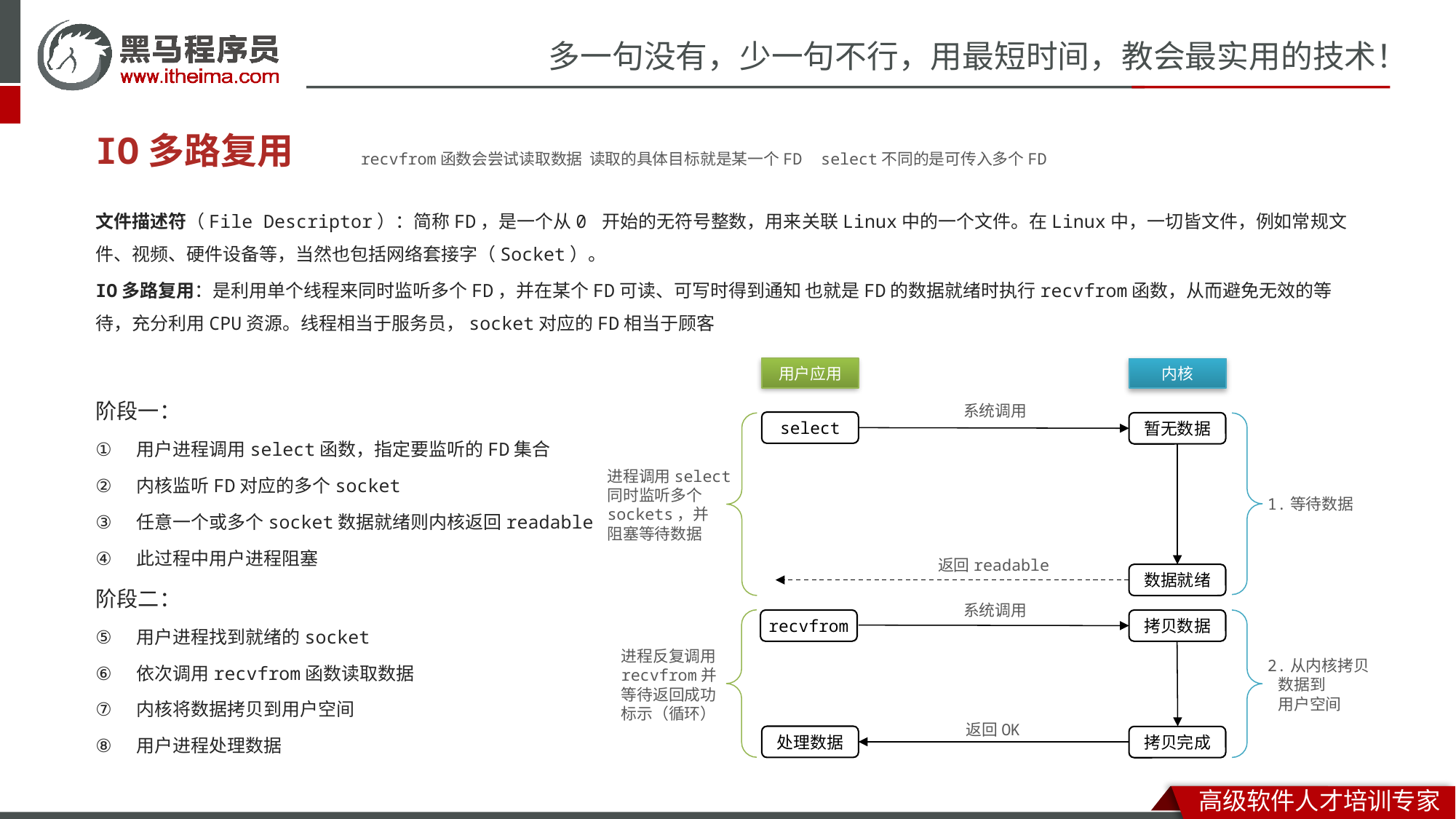

# IO多路复用
recvfrom函数会尝试读取数据  读取的具体目标就是某一个FD  select不同的是可传入多个FD
文件描述符（File Descriptor）：简称FD，是一个从0 开始的无符号整数，用来关联Linux中的一个文件。在Linux中，一切皆文件，例如常规文件、视频、硬件设备等，当然也包括网络套接字（Socket）。
IO多路复用：是利用单个线程来同时监听多个FD，并在某个FD可读、可写时得到通知 也就是FD的数据就绪时执行recvfrom函数，从而避免无效的等待，充分利用CPU资源。线程相当于服务员，socket对应的FD相当于顾客

用户应用
内核
阶段一：
用户进程调用select函数，指定要监听的FD集合
内核监听FD对应的多个socket
任意一个或多个socket数据就绪则内核返回readable
此过程中用户进程阻塞
阶段二：
用户进程找到就绪的socket
依次调用recvfrom函数读取数据
内核将数据拷贝到用户空间
用户进程处理数据
系统调用
select
暂无数据

进程调用select
同时监听多个
sockets，并
阻塞等待数据
1.等待数据
返回readable
数据就绪
系统调用

recvfrom
拷贝数据

进程反复调用
recvfrom并
等待返回成功
标示（循环）
2.从内核拷贝
  数据到
  用户空间
返回OK
处理数据
拷贝完成